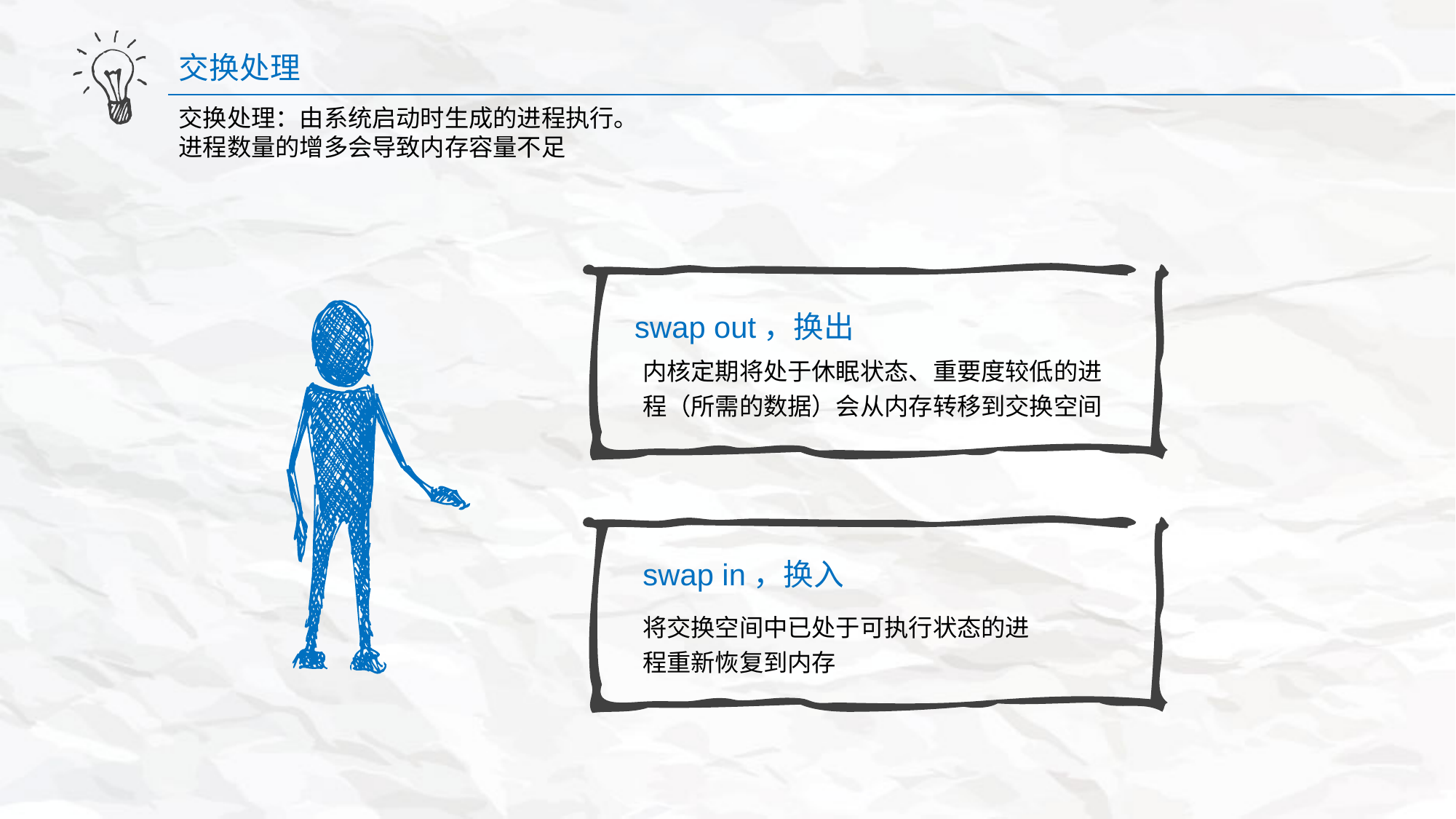

交换处理
交换处理：由系统启动时生成的进程执行。
进程数量的增多会导致内存容量不足

swap out，换出
内核定期将处于休眠状态、重要度较低的进程（所需的数据）会从内存转移到交换空间

swap in，换入
将交换空间中已处于可执行状态的进程重新恢复到内存